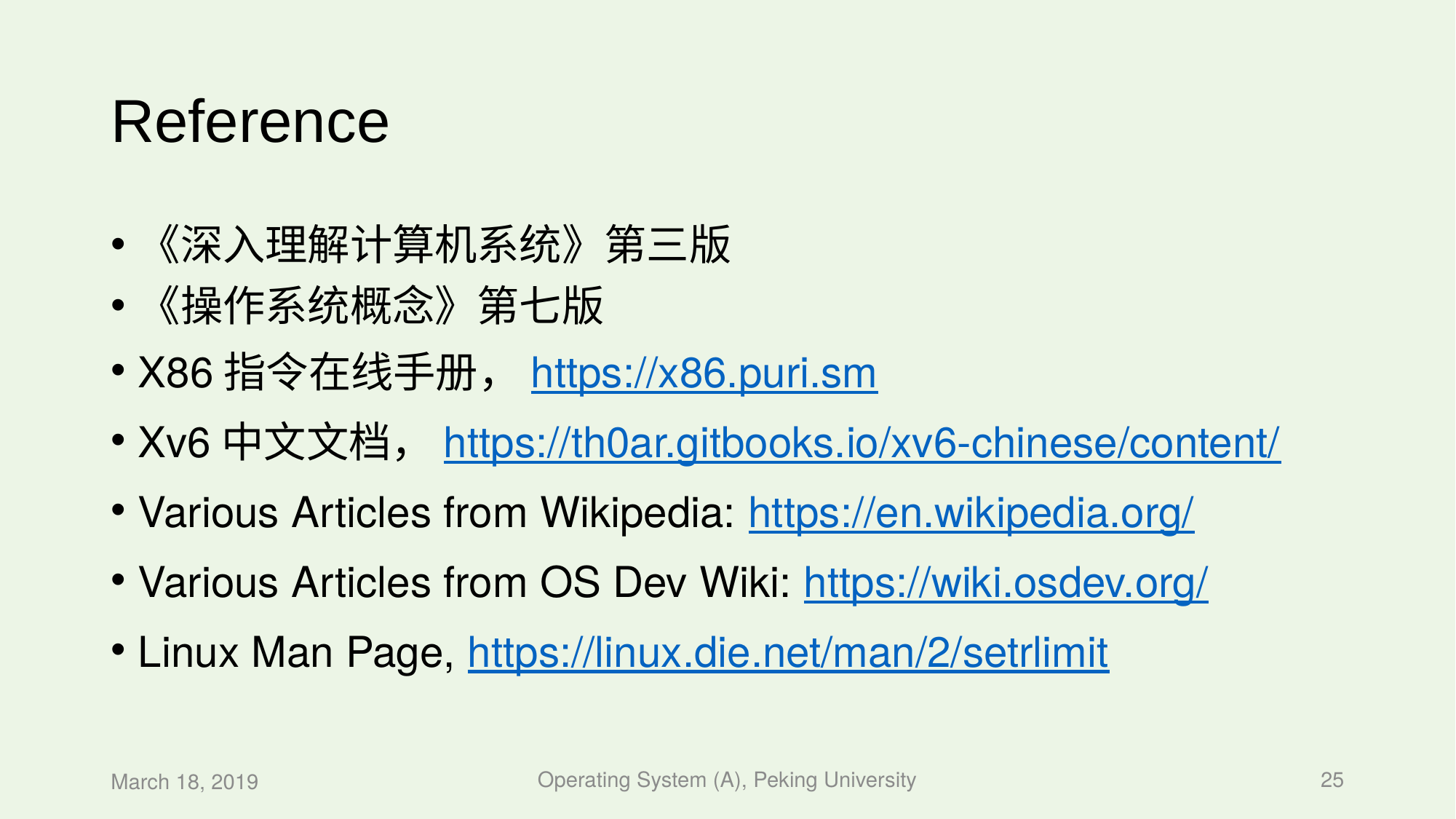

# Reference
《深入理解计算机系统》第三版
《操作系统概念》第七版
X86指令在线手册，https://x86.puri.sm
Xv6中文文档，https://th0ar.gitbooks.io/xv6-chinese/content/
Various Articles from Wikipedia: https://en.wikipedia.org/
Various Articles from OS Dev Wiki: https://wiki.osdev.org/
Linux Man Page, https://linux.die.net/man/2/setrlimit

March 18, 2019
Operating System (A), Peking University
25